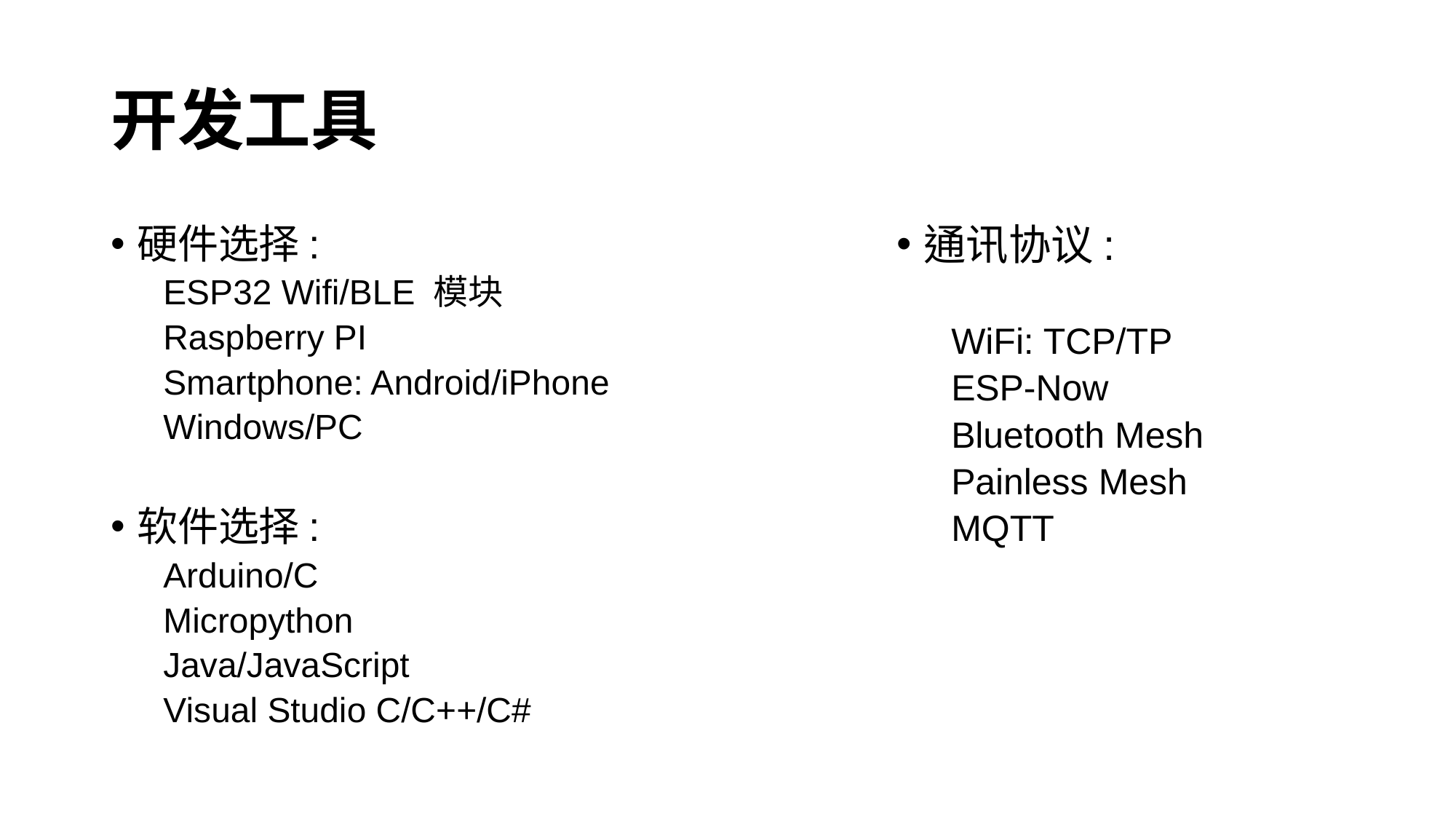

# 开发工具
硬件选择:
ESP32 Wifi/BLE 模块
Raspberry PI
Smartphone: Android/iPhone
Windows/PC

软件选择:
Arduino/C
Micropython
Java/JavaScript
Visual Studio C/C++/C#

通讯协议:
WiFi: TCP/TP
ESP-Now
Bluetooth Mesh
Painless Mesh
MQTT